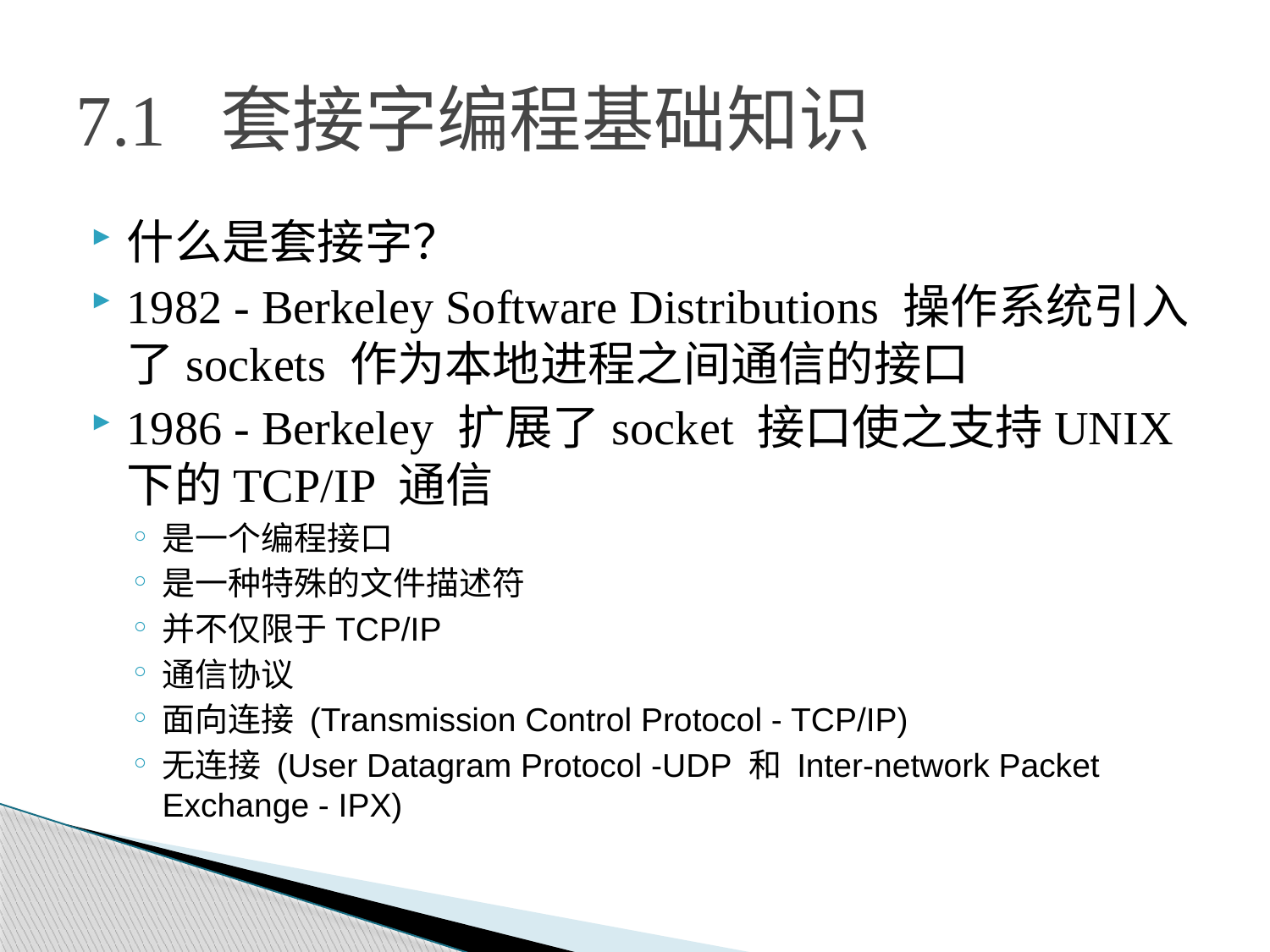

# 7.1  套接字编程基础知识
什么是套接字？
1982 - Berkeley Software Distributions 操作系统引入了sockets 作为本地进程之间通信的接口
1986 - Berkeley 扩展了socket 接口使之支持UNIX 下的TCP/IP 通信
是一个编程接口
是一种特殊的文件描述符
并不仅限于TCP/IP
通信协议
面向连接 (Transmission Control Protocol - TCP/IP)
无连接 (User Datagram Protocol -UDP 和 Inter-network Packet Exchange - IPX)